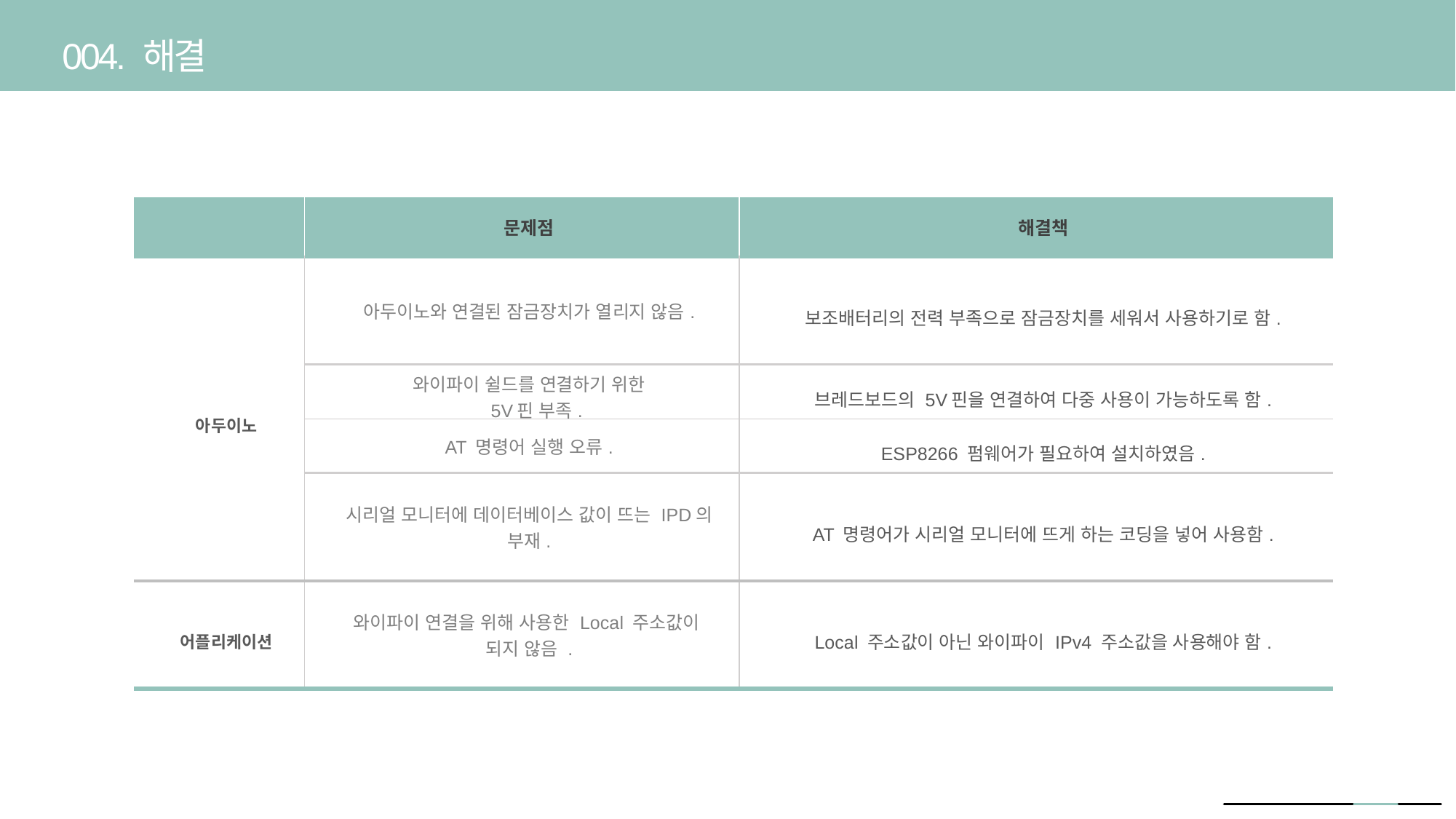

004. 해결
|  | 문제점 | 해결책 |
| --- | --- | --- |
| 아두이노 | 아두이노와 연결된 잠금장치가 열리지 않음. | 보조배터리의 전력 부족으로 잠금장치를 세워서 사용하기로 함. |
|  | 와이파이 쉴드를 연결하기 위한 5V핀 부족. | 브레드보드의 5V핀을 연결하여 다중 사용이 가능하도록 함. |
|  | AT 명령어 실행 오류. | ESP8266 펌웨어가 필요하여 설치하였음. |
|  | 시리얼 모니터에 데이터베이스 값이 뜨는 IPD의 부재. | AT 명령어가 시리얼 모니터에 뜨게 하는 코딩을 넣어 사용함. |
| 어플리케이션 | 와이파이 연결을 위해 사용한 Local 주소값이 되지 않음 . | Local 주소값이 아닌 와이파이 IPv4 주소값을 사용해야 함. |